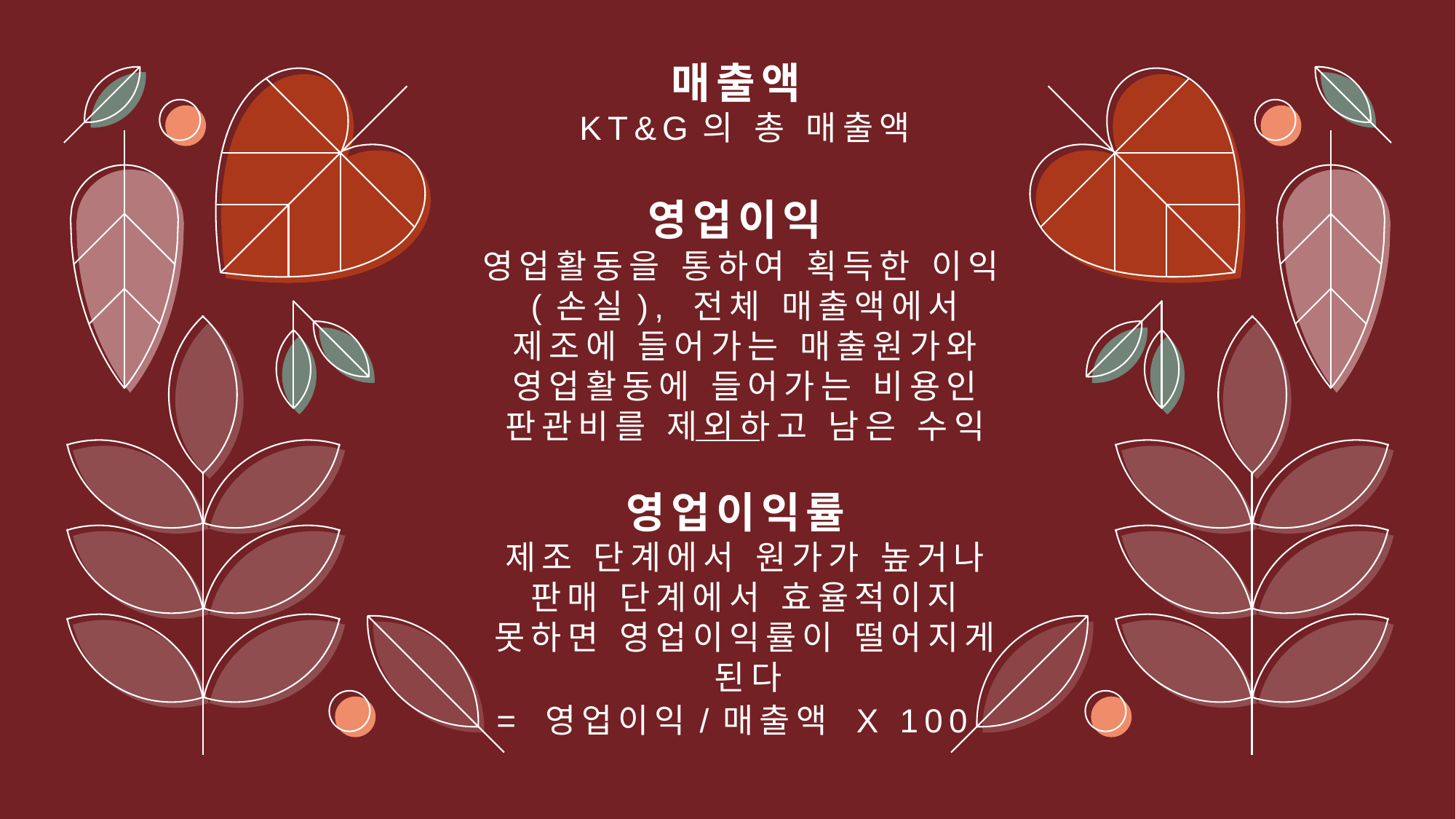

# 매출액  KT&G의 총 매출액 영업이익 영업활동을 통하여 획득한 이익(손실), 전체 매출액에서 제조에 들어가는 매출원가와 영업활동에 들어가는 비용인 판관비를 제외하고 남은 수익 영업이익률 제조 단계에서 원가가 높거나 판매 단계에서 효율적이지 못하면 영업이익률이 떨어지게 된다
= 영업이익/매출액 x 100